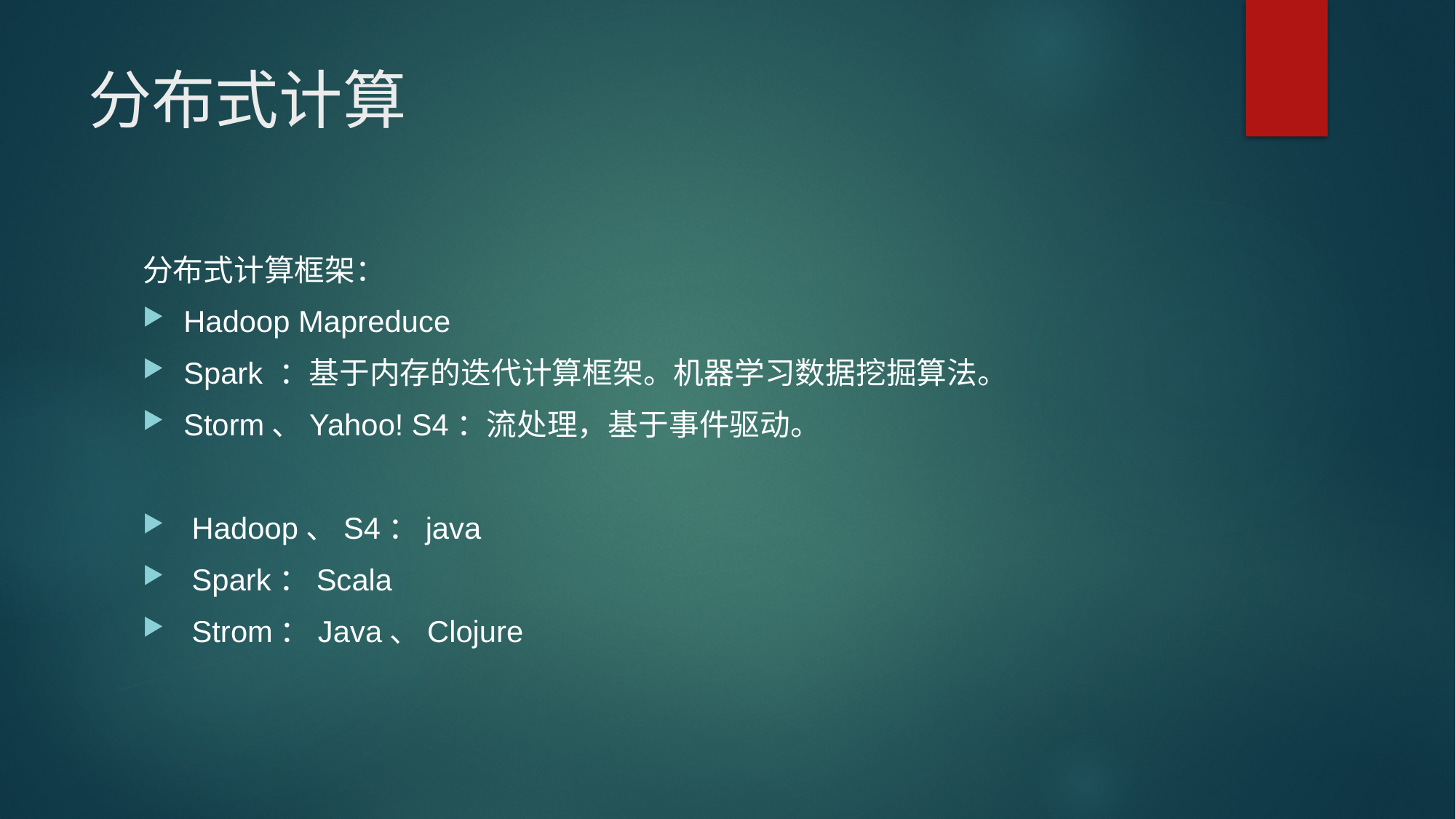

# 分布式计算
分布式计算框架：
Hadoop Mapreduce
Spark ：基于内存的迭代计算框架。机器学习数据挖掘算法。
Storm、Yahoo! S4：流处理，基于事件驱动。

 Hadoop、S4：java
 Spark：Scala
 Strom：Java、Clojure